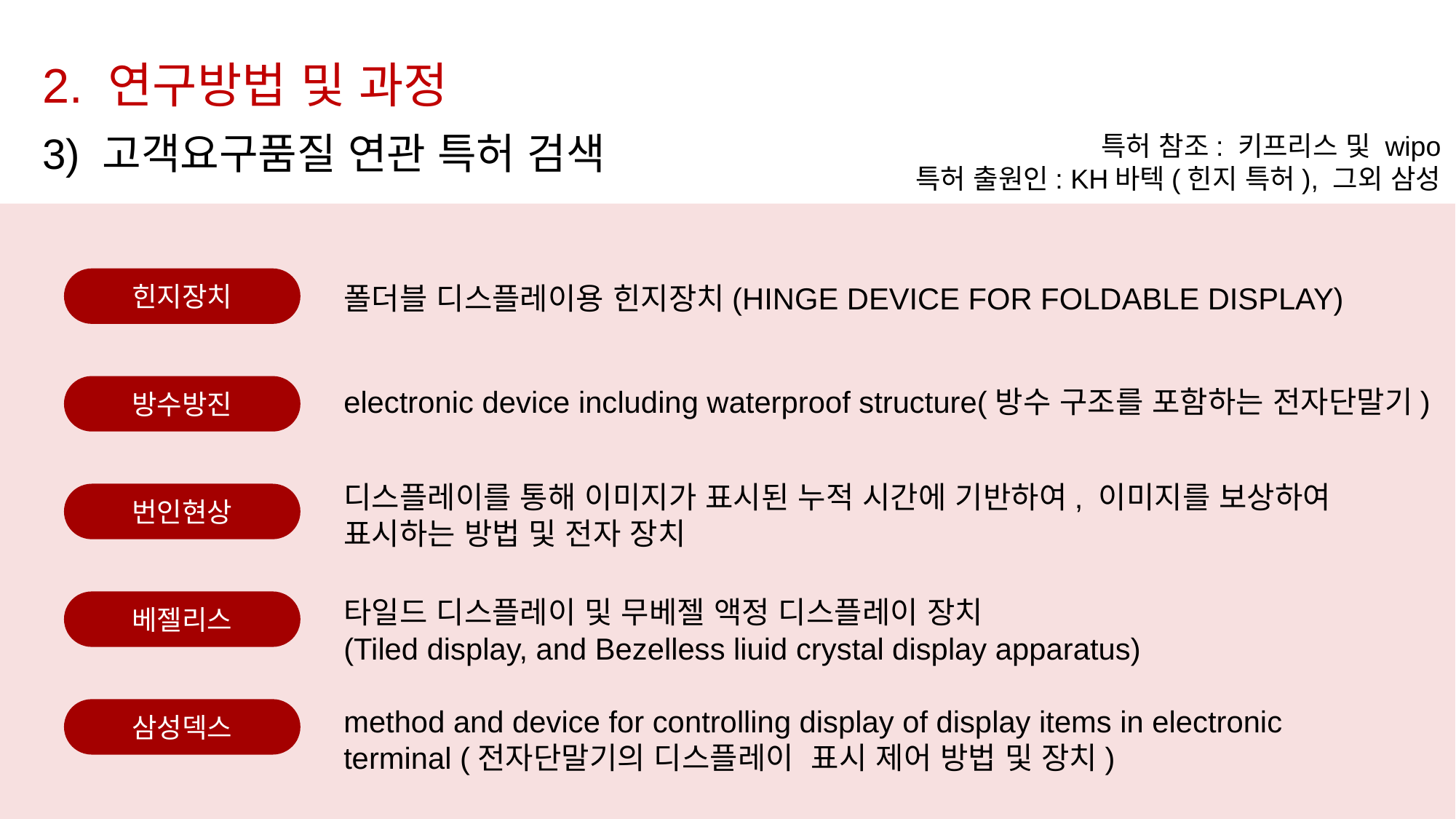

2. 연구방법 및 과정
3) 고객요구품질 연관 특허 검색
특허 참조: 키프리스 및 wipo
특허 출원인: KH바텍(힌지 특허), 그외 삼성

힌지장치
폴더블 디스플레이용 힌지장치(HINGE DEVICE FOR FOLDABLE DISPLAY)
방수방진
electronic device including waterproof structure(방수 구조를 포함하는 전자단말기)
디스플레이를 통해 이미지가 표시된 누적 시간에 기반하여, 이미지를 보상하여 표시하는 방법 및 전자 장치
번인현상
타일드 디스플레이 및 무베젤 액정 디스플레이 장치
(Tiled display, and Bezelless liuid crystal display apparatus)
베젤리스
method and device for controlling display of display items in electronic terminal (전자단말기의 디스플레이  표시 제어 방법 및 장치)
삼성덱스